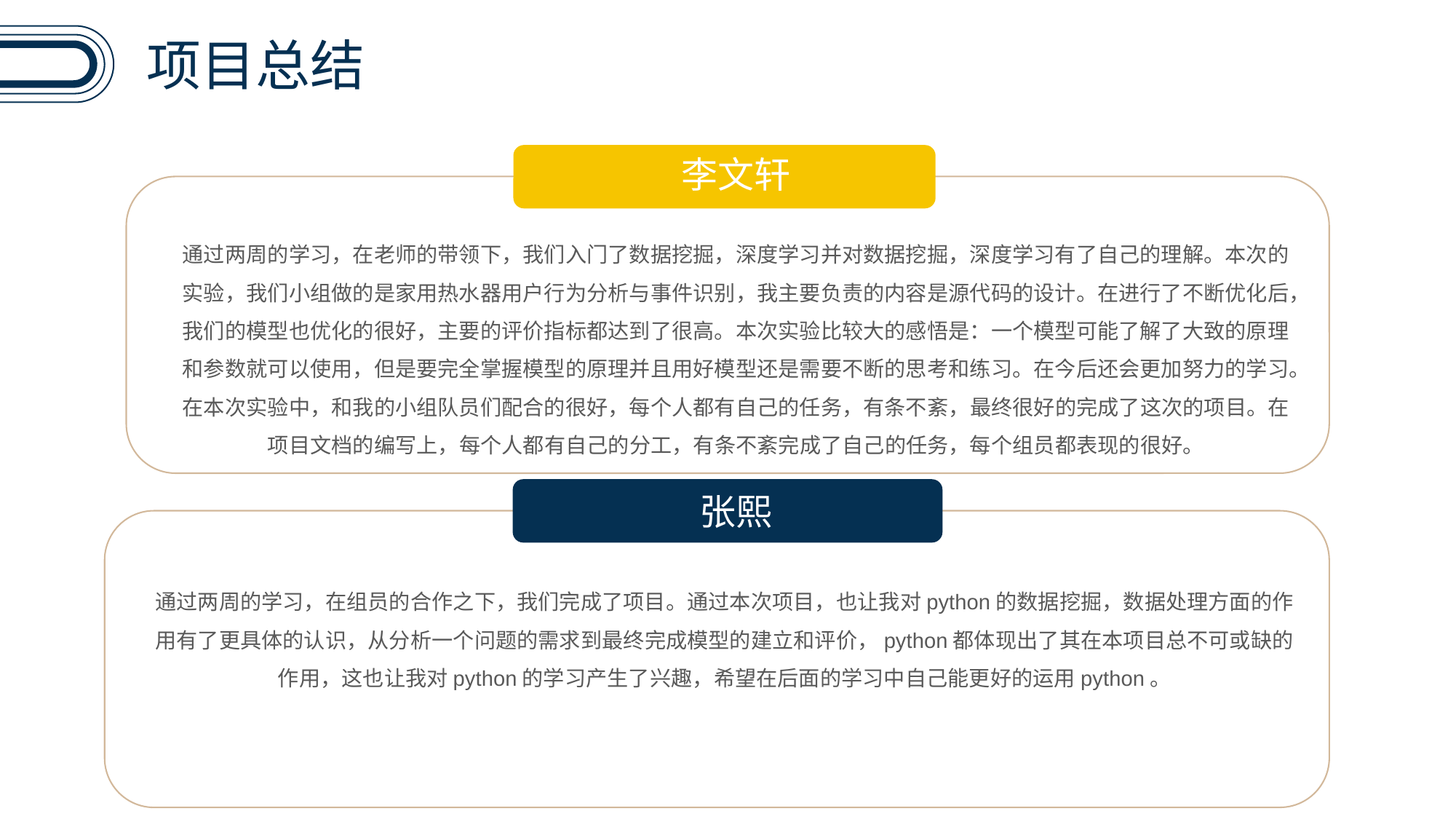

项目总结

 李文轩

通过两周的学习，在老师的带领下，我们入门了数据挖掘，深度学习并对数据挖掘，深度学习有了自己的理解。本次的实验，我们小组做的是家用热水器用户行为分析与事件识别，我主要负责的内容是源代码的设计。在进行了不断优化后，我们的模型也优化的很好，主要的评价指标都达到了很高。本次实验比较大的感悟是：一个模型可能了解了大致的原理和参数就可以使用，但是要完全掌握模型的原理并且用好模型还是需要不断的思考和练习。在今后还会更加努力的学习。在本次实验中，和我的小组队员们配合的很好，每个人都有自己的任务，有条不紊，最终很好的完成了这次的项目。在项目文档的编写上，每个人都有自己的分工，有条不紊完成了自己的任务，每个组员都表现的很好。

 张熙

通过两周的学习，在组员的合作之下，我们完成了项目。通过本次项目，也让我对python的数据挖掘，数据处理方面的作用有了更具体的认识，从分析一个问题的需求到最终完成模型的建立和评价，python都体现出了其在本项目总不可或缺的作用，这也让我对python的学习产生了兴趣，希望在后面的学习中自己能更好的运用python。